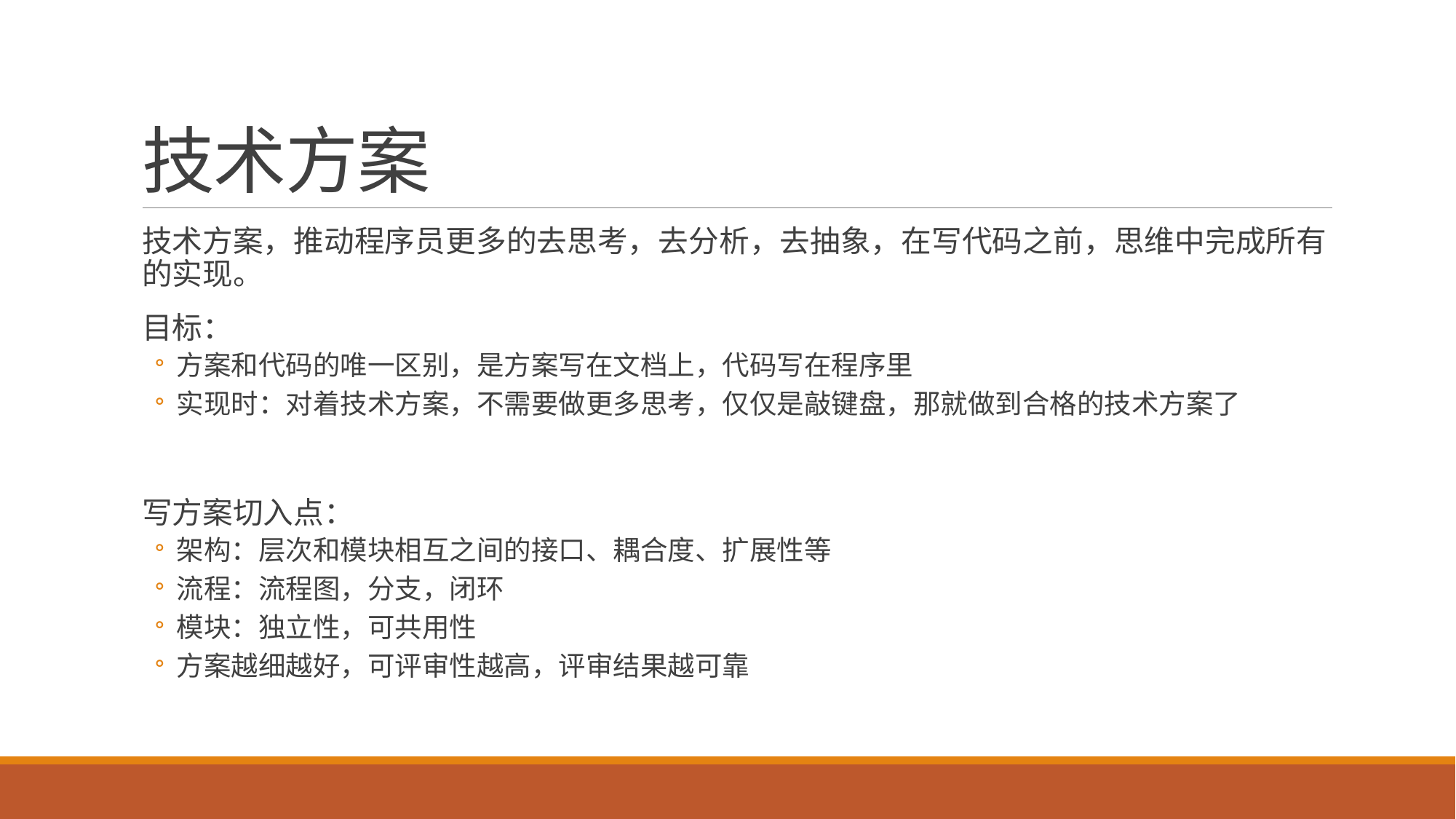

# 技术方案
技术方案，推动程序员更多的去思考，去分析，去抽象，在写代码之前，思维中完成所有的实现。
目标：
方案和代码的唯一区别，是方案写在文档上，代码写在程序里
实现时：对着技术方案，不需要做更多思考，仅仅是敲键盘，那就做到合格的技术方案了

写方案切入点：
架构：层次和模块相互之间的接口、耦合度、扩展性等
流程：流程图，分支，闭环
模块：独立性，可共用性
方案越细越好，可评审性越高，评审结果越可靠